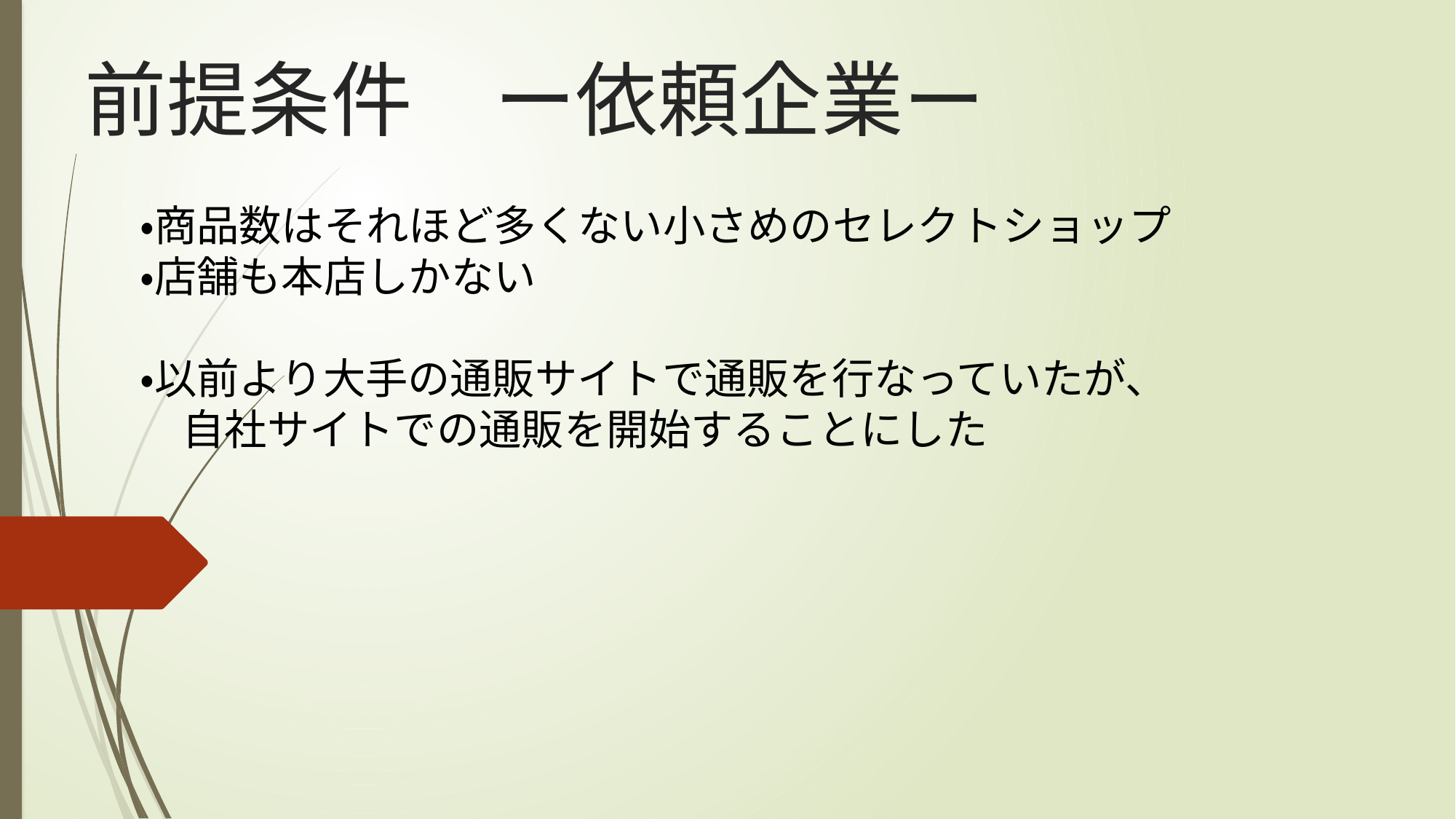

# 前提条件　ー依頼企業ー
・商品数はそれほど多くない小さめのセレクトショップ
・店舗も本店しかない

・以前より大手の通販サイトで通販を行なっていたが、
　自社サイトでの通販を開始することにした